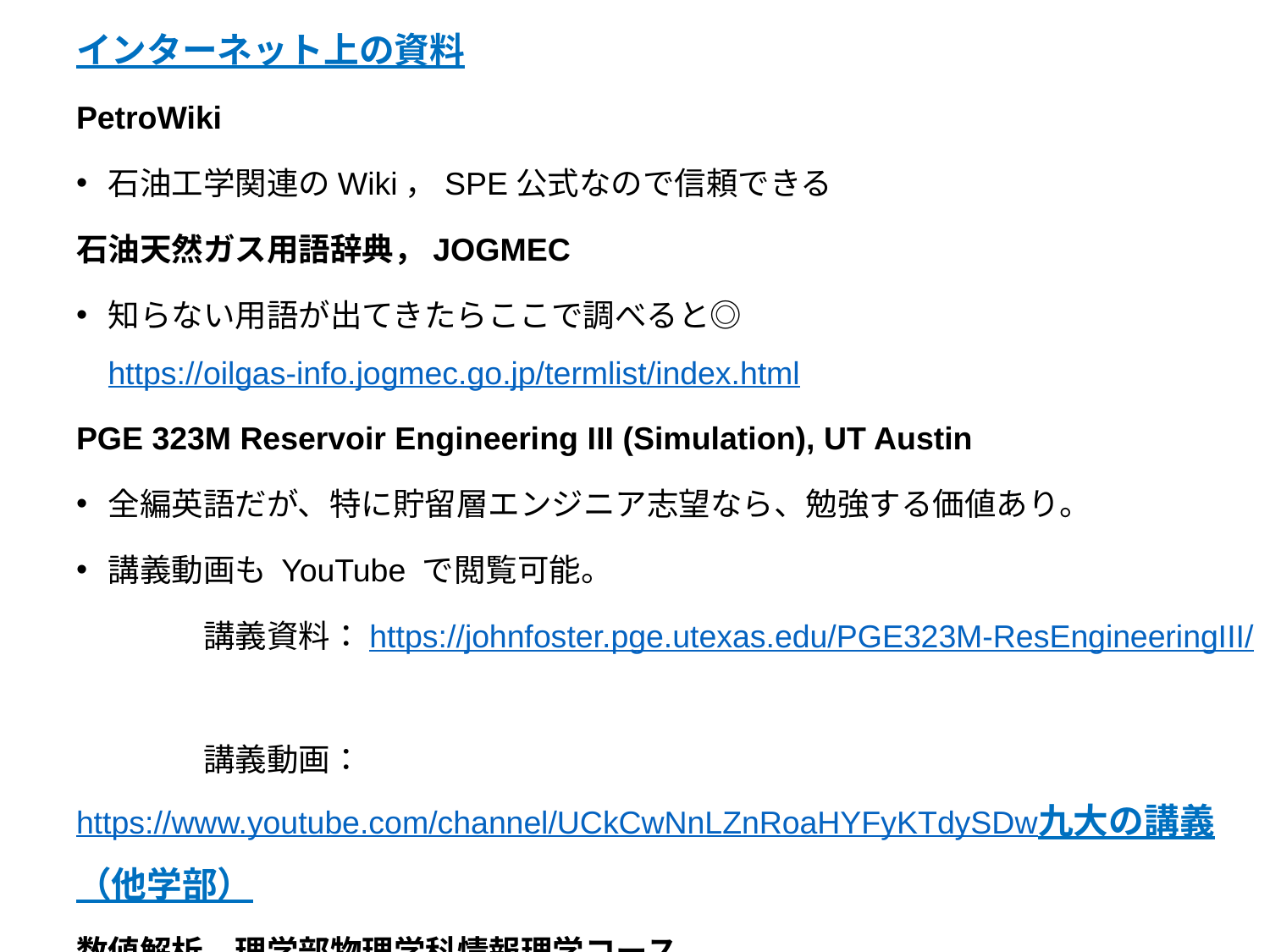

インターネット上の資料
PetroWiki
石油工学関連のWiki，SPE公式なので信頼できる
石油天然ガス用語辞典，JOGMEC
知らない用語が出てきたらここで調べると◎
https://oilgas-info.jogmec.go.jp/termlist/index.html
PGE 323M Reservoir Engineering III (Simulation), UT Austin
全編英語だが、特に貯留層エンジニア志望なら、勉強する価値あり。
講義動画も YouTube で閲覧可能。
	講義資料：https://johnfoster.pge.utexas.edu/PGE323M-ResEngineeringIII/
	講義動画：https://www.youtube.com/channel/UCkCwNnLZnRoaHYFyKTdySDw九大の講義（他学部）
数値解析，理学部物理学科情報理学コース
諸々の数値解析手法について網羅的に解説